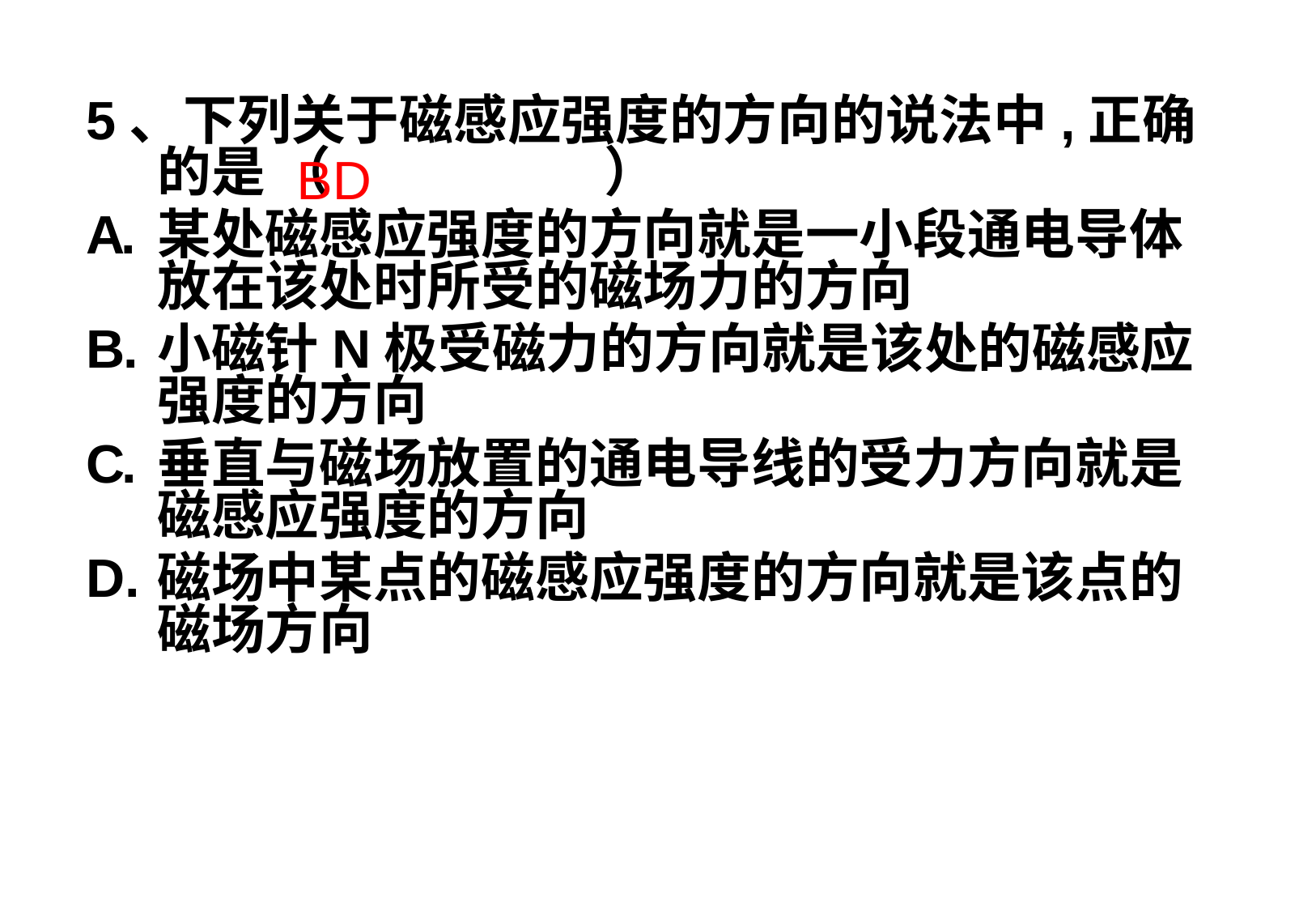

5、下列关于磁感应强度的方向的说法中,正确的是 （　　　         ）
某处磁感应强度的方向就是一小段通电导体放在该处时所受的磁场力的方向
小磁针N极受磁力的方向就是该处的磁感应强度的方向
垂直与磁场放置的通电导线的受力方向就是磁感应强度的方向
磁场中某点的磁感应强度的方向就是该点的磁场方向

BD